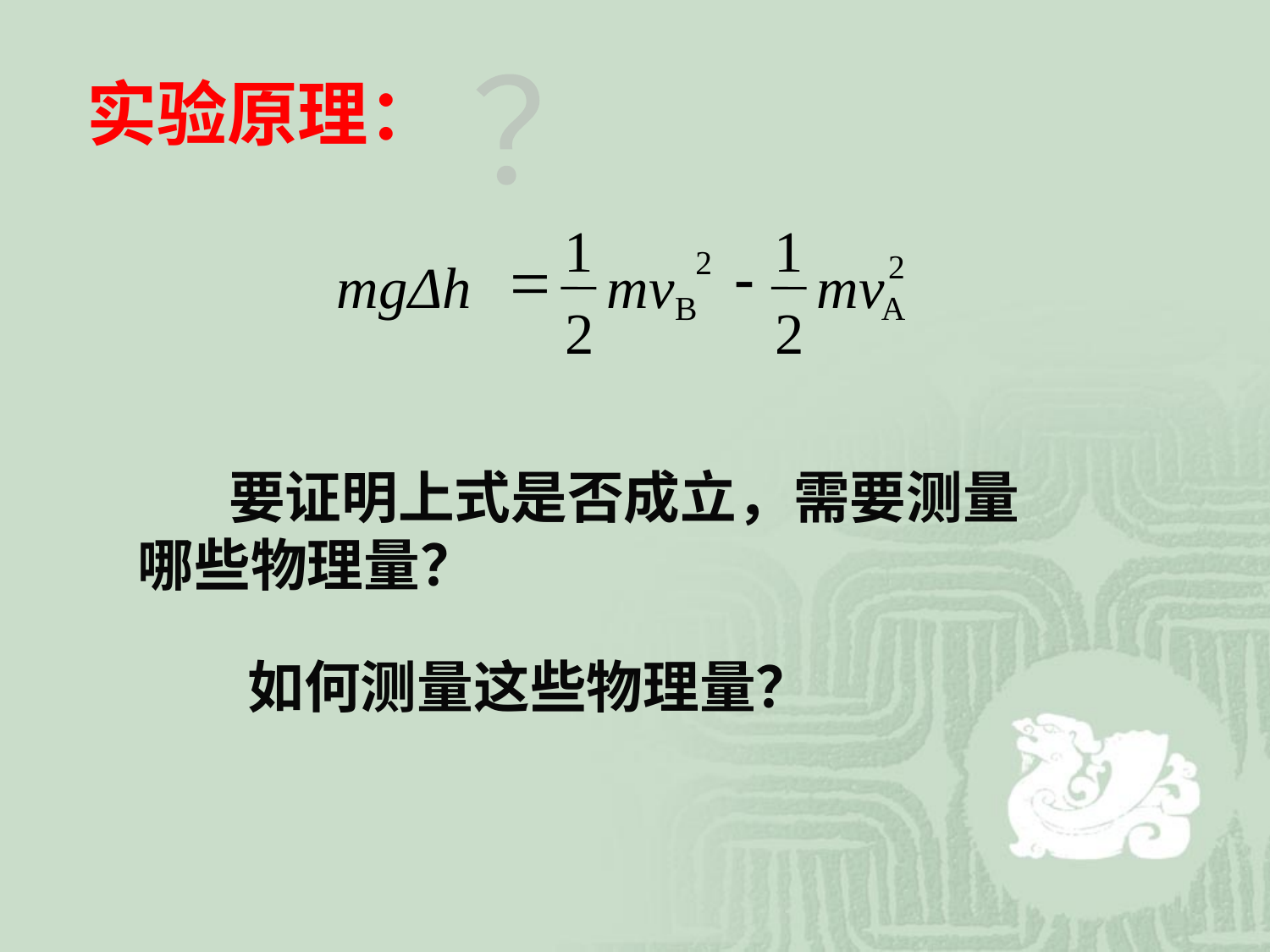

实验原理：
？
1
1
2
=
−
2
mgΔh
mv
mv
B
A

2
2
      要证明上式是否成立，需要测量哪些物理量？
如何测量这些物理量？